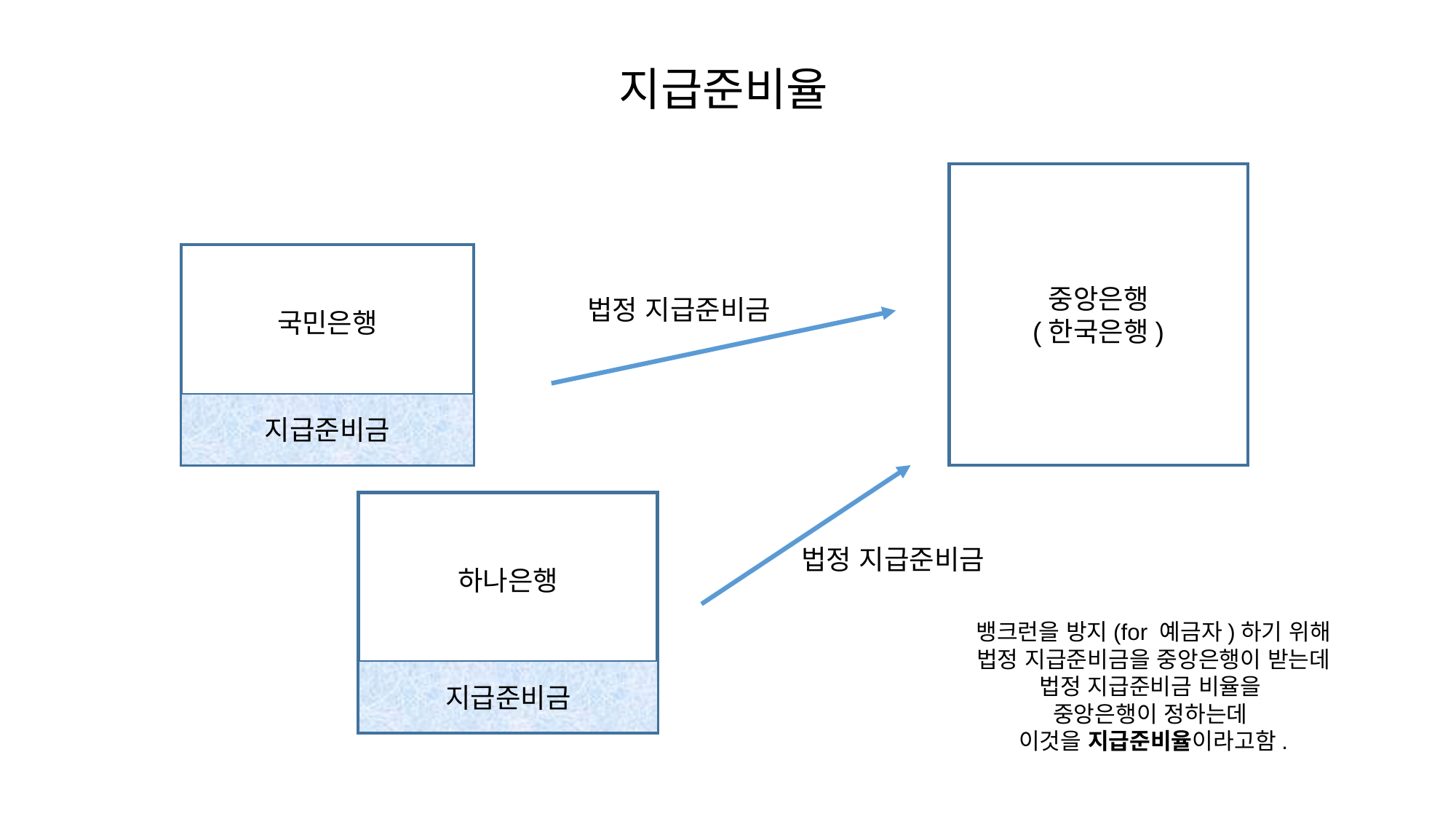

지급준비율
중앙은행
(한국은행)
국민은행

법정 지급준비금
지급준비금
하나은행

법정 지급준비금
뱅크런을 방지(for 예금자)하기 위해
법정 지급준비금을 중앙은행이 받는데
법정 지급준비금 비율을
중앙은행이 정하는데
이것을 지급준비율이라고함.
지급준비금